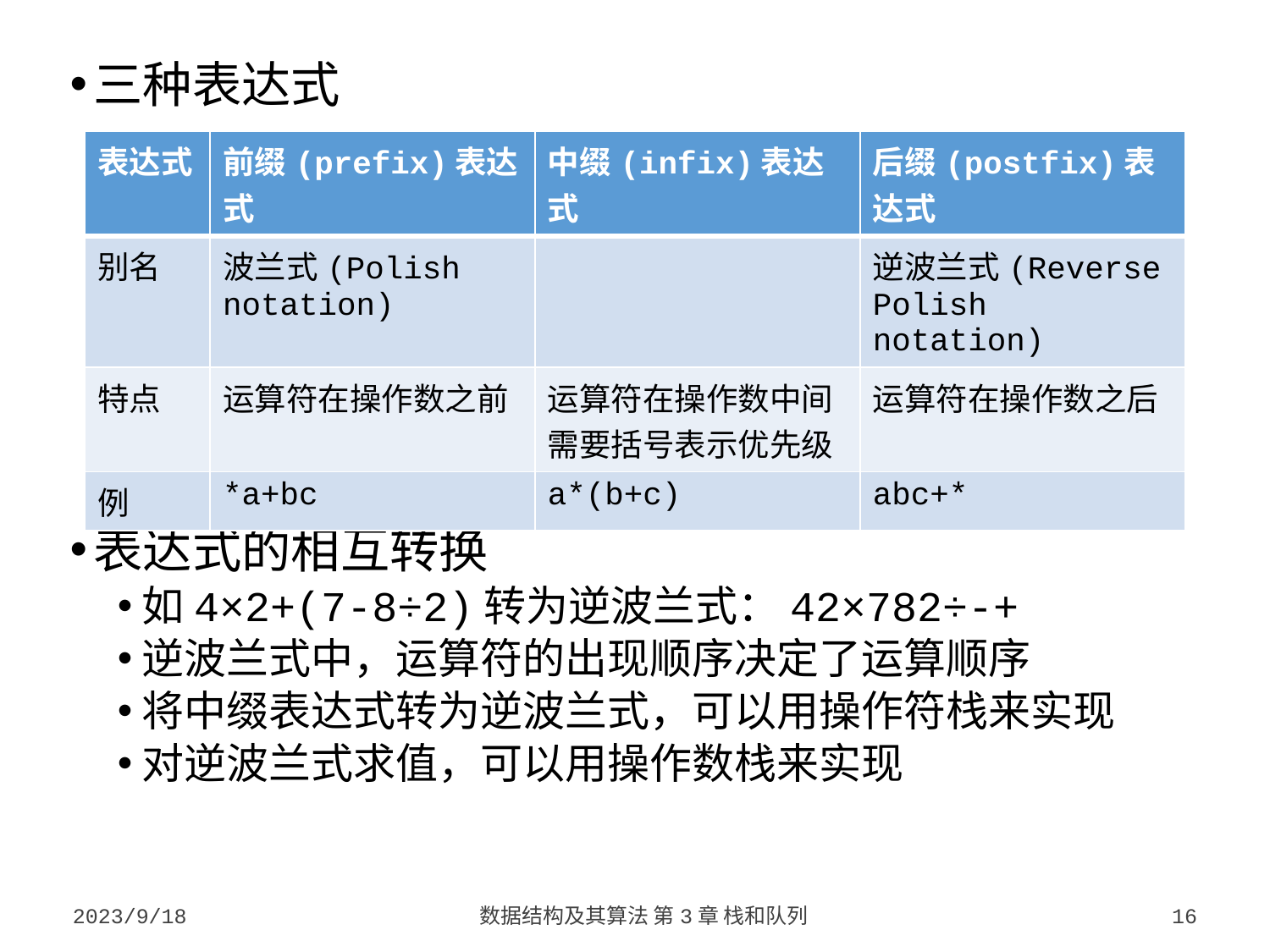

三种表达式

表达式的相互转换
如4×2+(7-8÷2)转为逆波兰式：42×782÷-+
逆波兰式中，运算符的出现顺序决定了运算顺序
将中缀表达式转为逆波兰式，可以用操作符栈来实现
对逆波兰式求值，可以用操作数栈来实现
| 表达式 | 前缀(prefix)表达式 | 中缀(infix)表达式 | 后缀(postfix)表达式 |
| --- | --- | --- | --- |
| 别名 | 波兰式(Polish notation) |  | 逆波兰式(Reverse Polish notation) |
| 特点 | 运算符在操作数之前 | 运算符在操作数中间 需要括号表示优先级 | 运算符在操作数之后 |
| 例 | \*a+bc | a\*(b+c) | abc+\* |
2023/9/18
数据结构及其算法 第3章 栈和队列
16